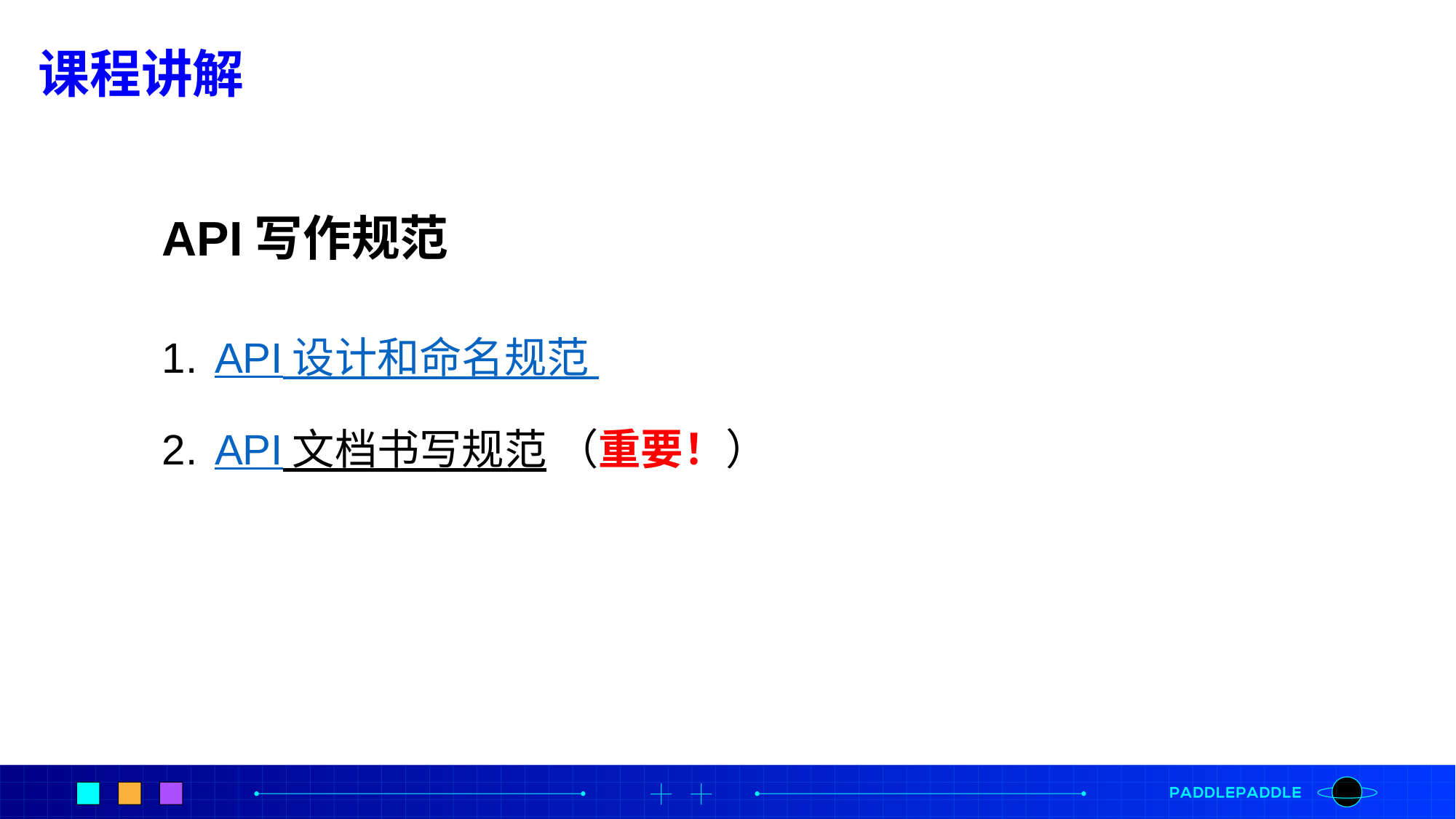

课程讲解
API写作规范
 API 设计和命名规范
 API 文档书写规范 （重要！）